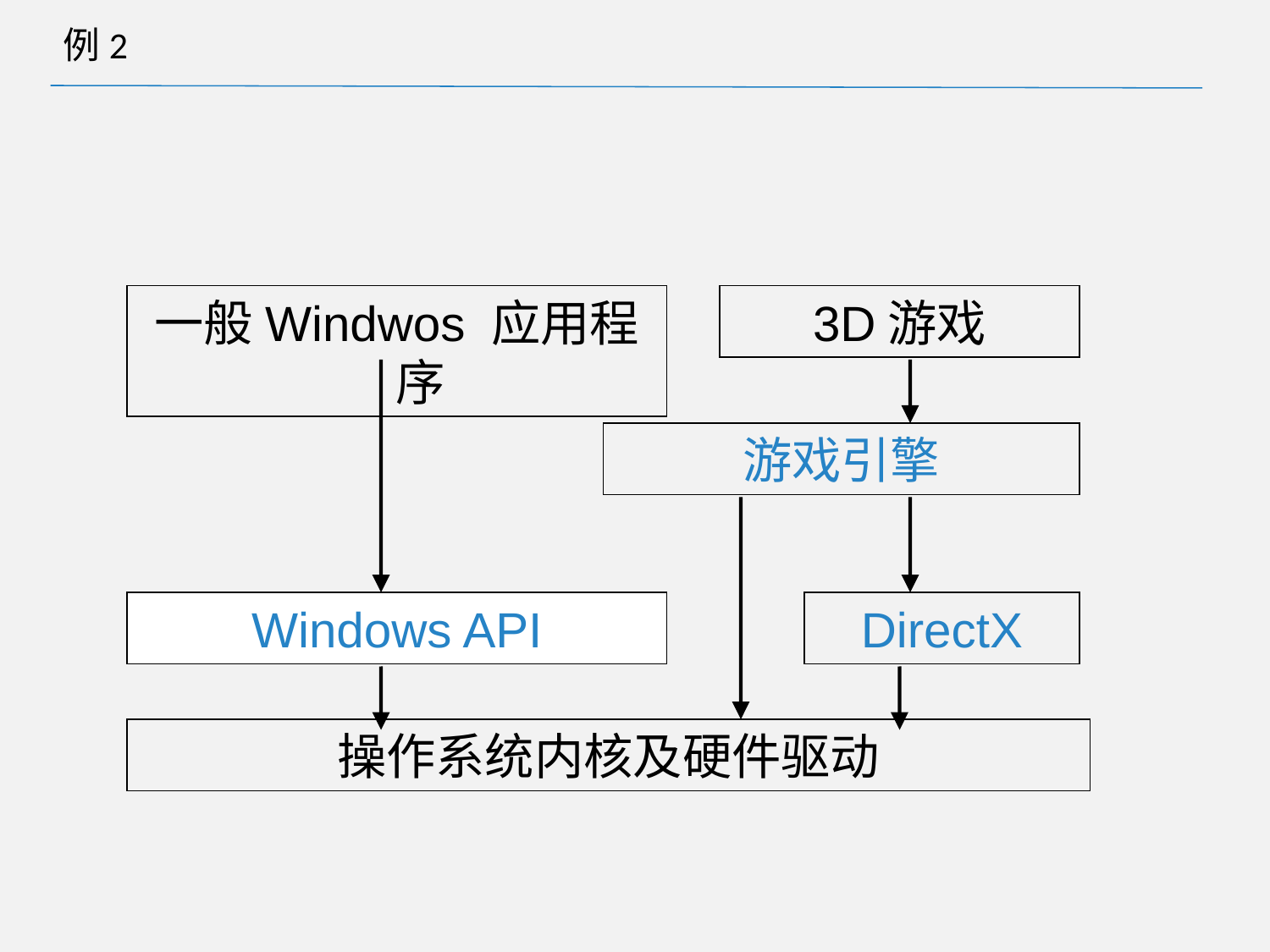

# 例2
一般Windwos 应用程序
3D游戏

游戏引擎

Windows API
DirectX

操作系统内核及硬件驱动